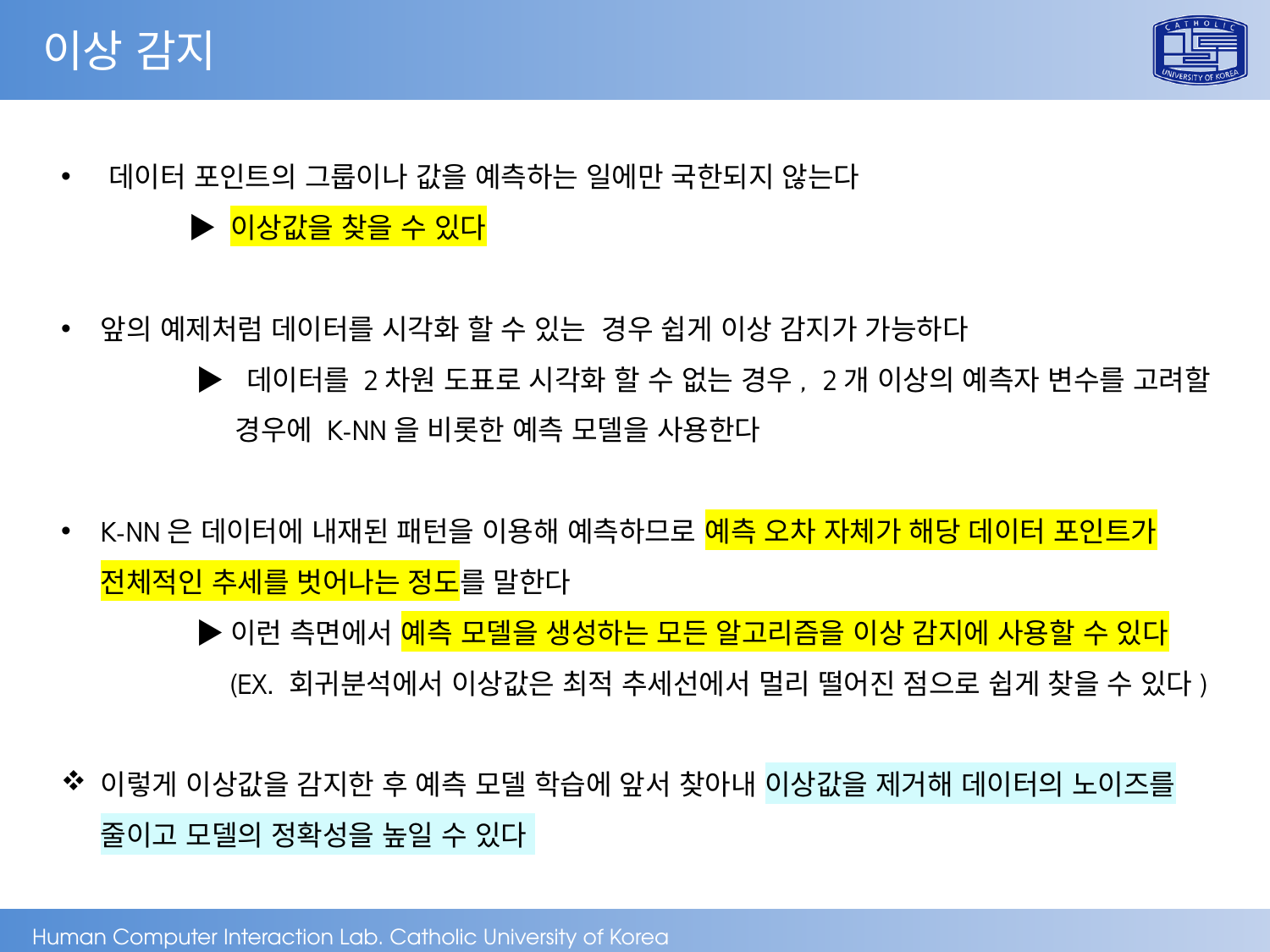

이상 감지
데이터 포인트의 그룹이나 값을 예측하는 일에만 국한되지 않는다
 	▶ 이상값을 찾을 수 있다

앞의 예제처럼 데이터를 시각화 할 수 있는  경우 쉽게 이상 감지가 가능하다
	 ▶  데이터를 2차원 도표로 시각화 할 수 없는 경우,  2개 이상의 예측자 변수를 고려할 	      경우에 K-NN을 비롯한 예측 모델을 사용한다

K-NN은 데이터에 내재된 패턴을 이용해 예측하므로 예측 오차 자체가 해당 데이터 포인트가 전체적인 추세를 벗어나는 정도를 말한다
	 ▶이런 측면에서 예측 모델을 생성하는 모든 알고리즘을 이상 감지에 사용할 수 있다
	     (EX. 회귀분석에서 이상값은 최적 추세선에서 멀리 떨어진 점으로 쉽게 찾을 수 있다)

이렇게 이상값을 감지한 후 예측 모델 학습에 앞서 찾아내 이상값을 제거해 데이터의 노이즈를 줄이고 모델의 정확성을 높일 수 있다